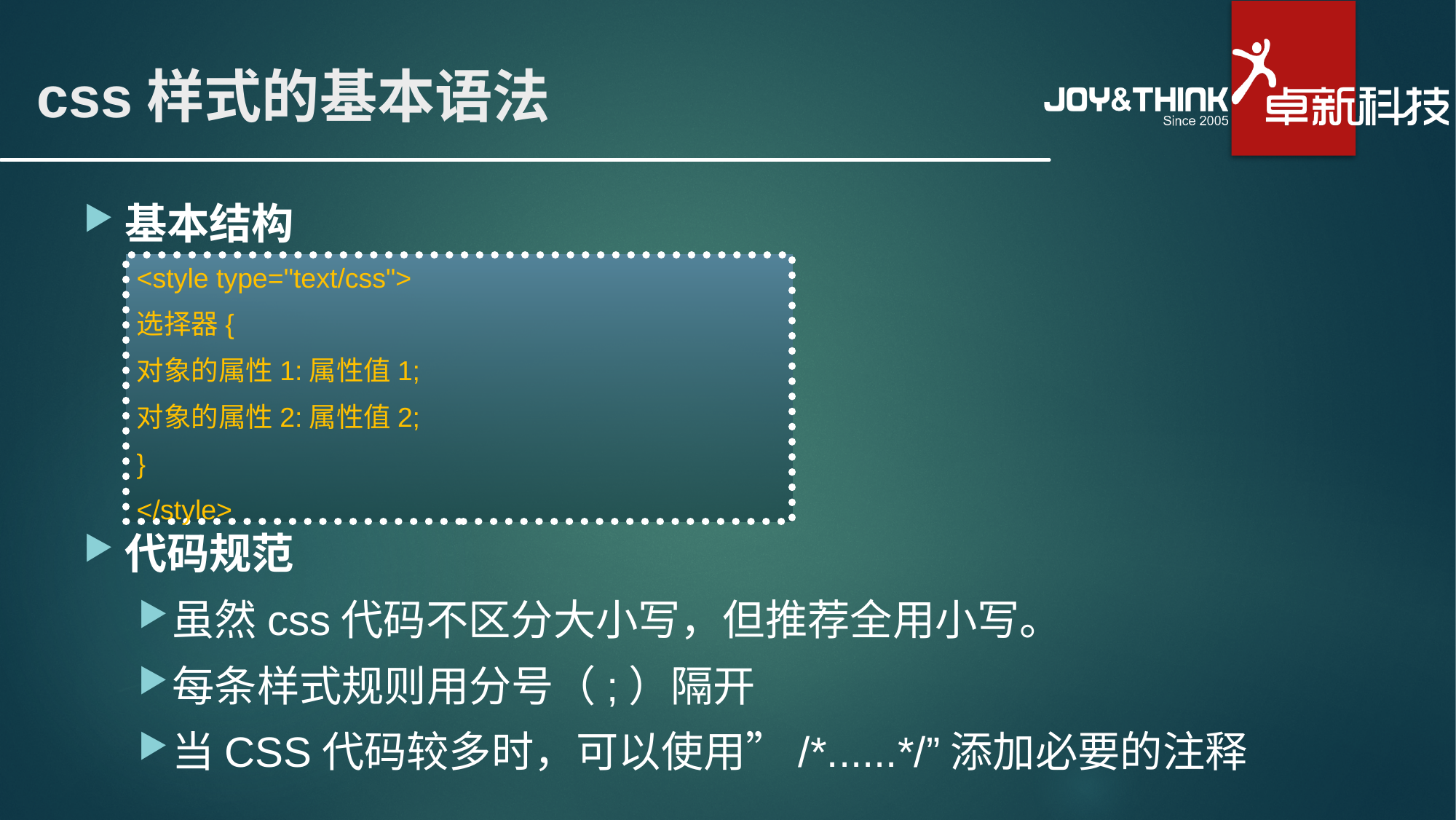

# css样式的基本语法
基本结构

代码规范
虽然css代码不区分大小写，但推荐全用小写。
每条样式规则用分号（;）隔开
当CSS代码较多时，可以使用”/*......*/”添加必要的注释

<style type="text/css">
选择器{
对象的属性1:属性值1;
对象的属性2:属性值2;
}
</style>